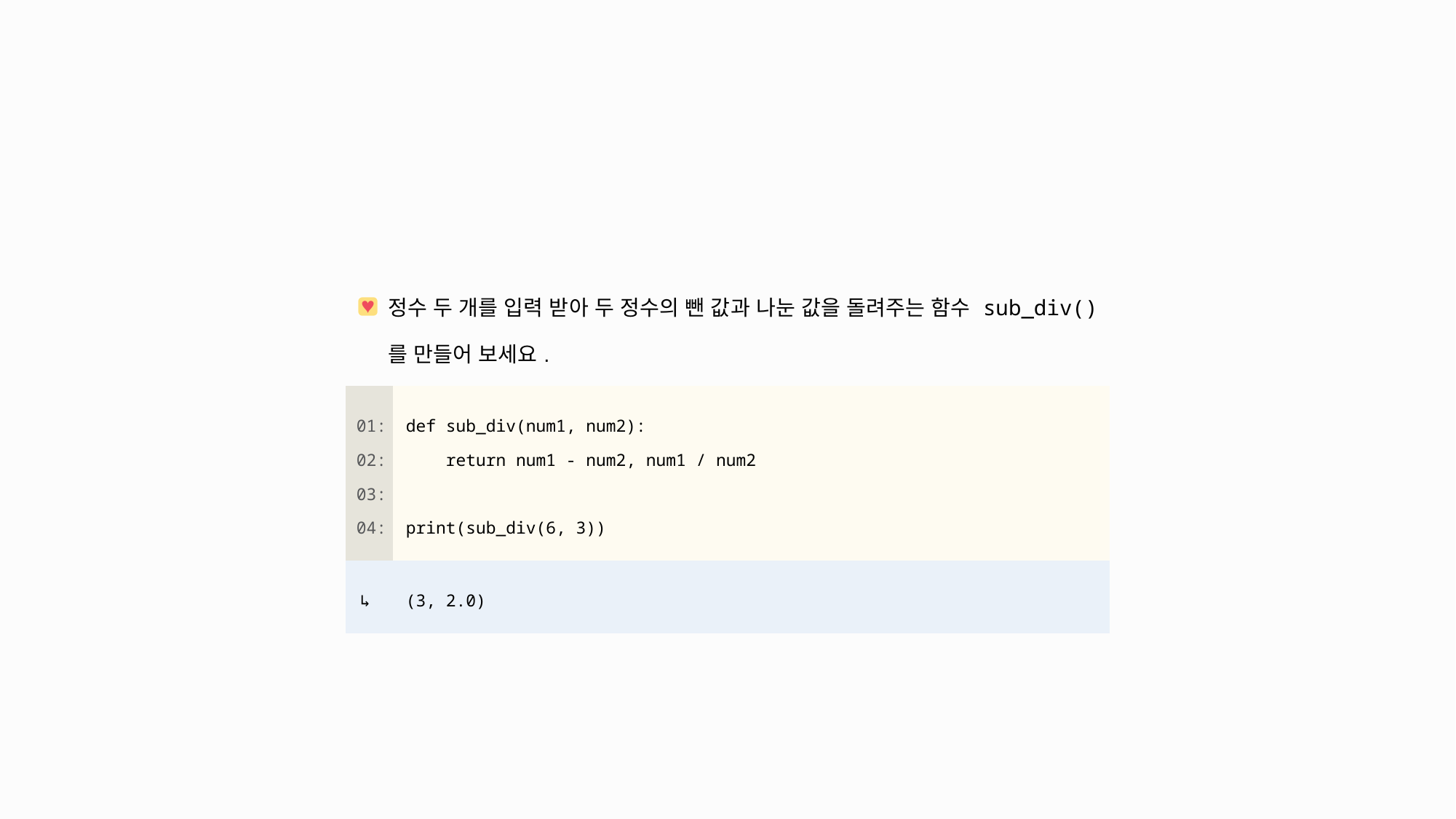

| 정수 두 개를 입력 받아 두 정수의 뺀 값과 나눈 값을 돌려주는 함수 sub\_div()를 만들어 보세요. |  |
| --- | --- |
| 01: 02: 03: 04: | def sub\_div(num1, num2): return num1 - num2, num1 / num2 print(sub\_div(6, 3)) |
| ↳ | (3, 2.0) |